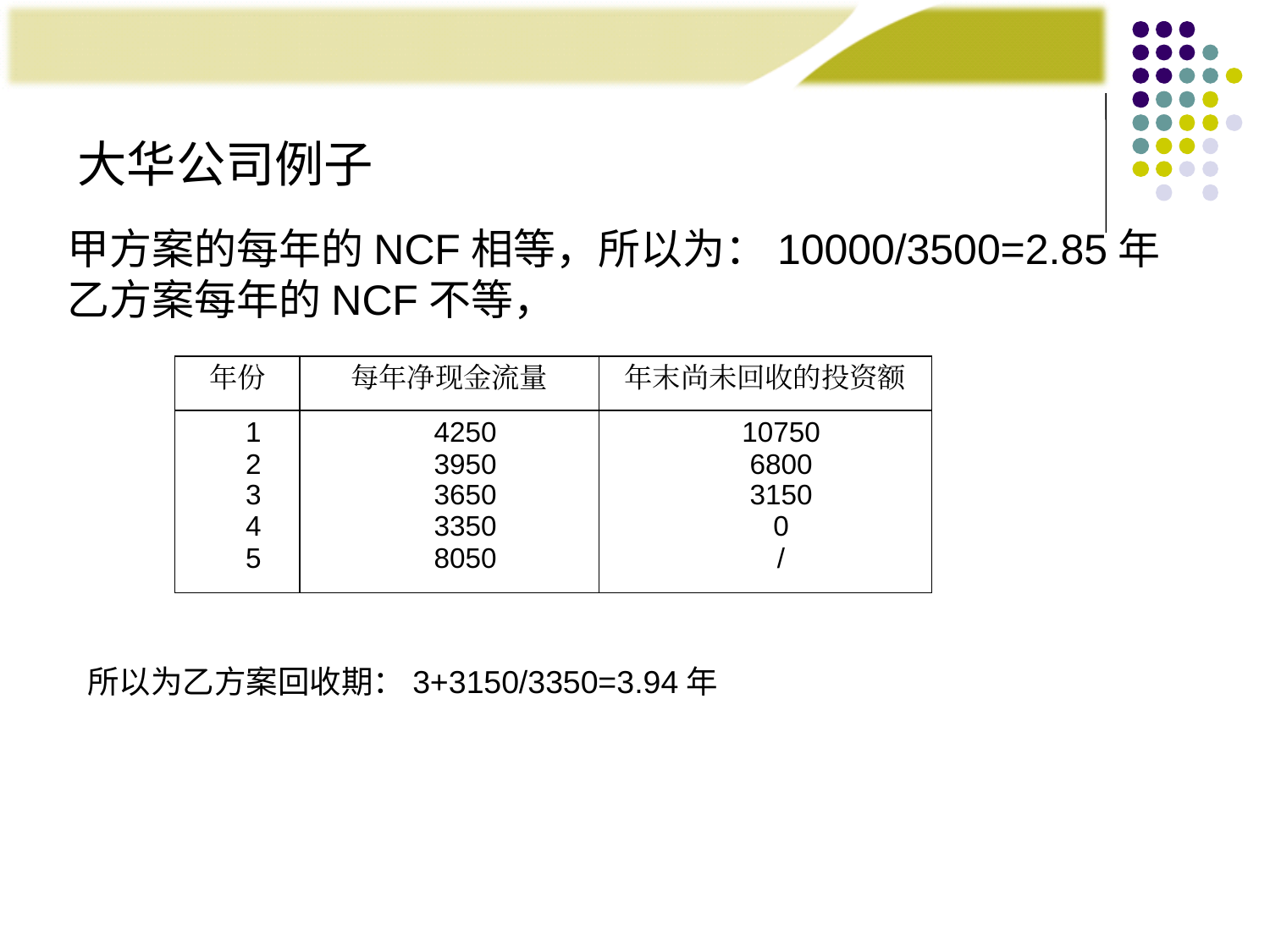

大华公司例子
甲方案的每年的NCF相等，所以为：10000/3500=2.85年
乙方案每年的NCF不等，
| 年份 | 每年净现金流量 | 年末尚未回收的投资额 |
| --- | --- | --- |
| 1 2 3 4 5 | 4250 3950 3650 3350 8050 | 10750 6800 3150 0 / |
所以为乙方案回收期：3+3150/3350=3.94年